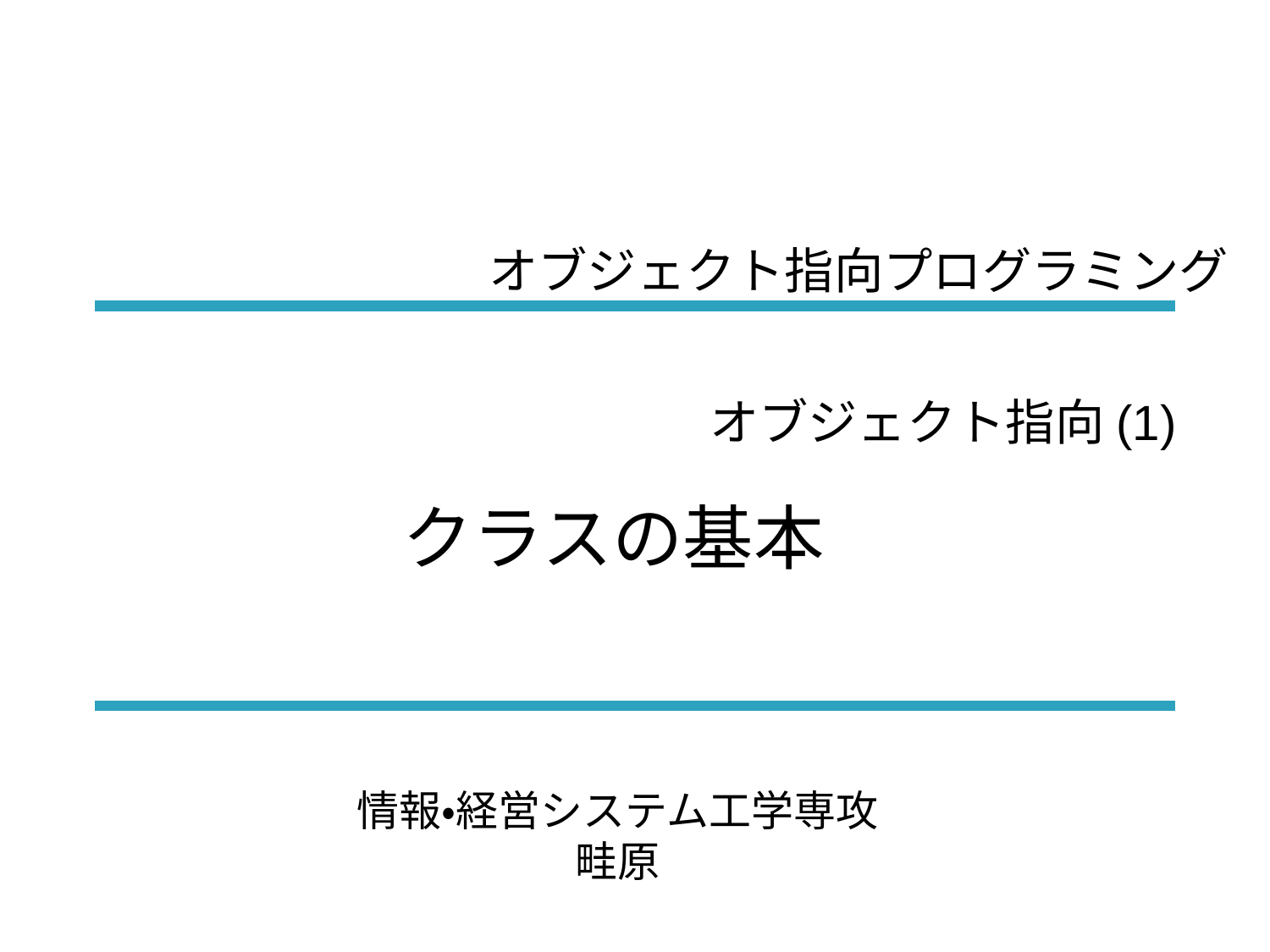

オブジェクト指向プログラミング
オブジェクト指向(1)
クラスの基本
情報・経営システム工学専攻
畦原